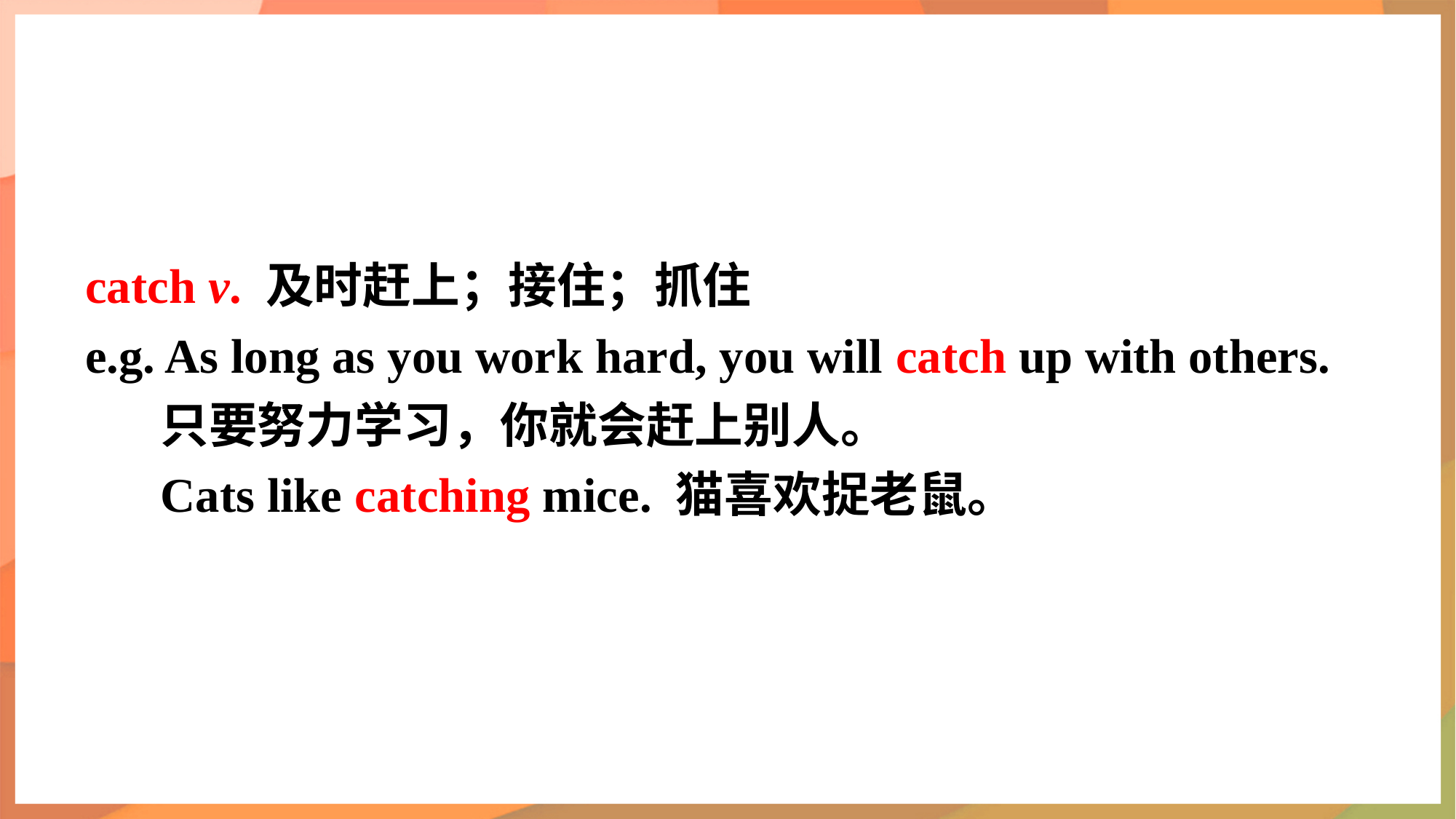

catch v. 及时赶上；接住；抓住
e.g. As long as you work hard, you will catch up with others.
只要努力学习，你就会赶上别人。
Cats like catching mice. 猫喜欢捉老鼠。